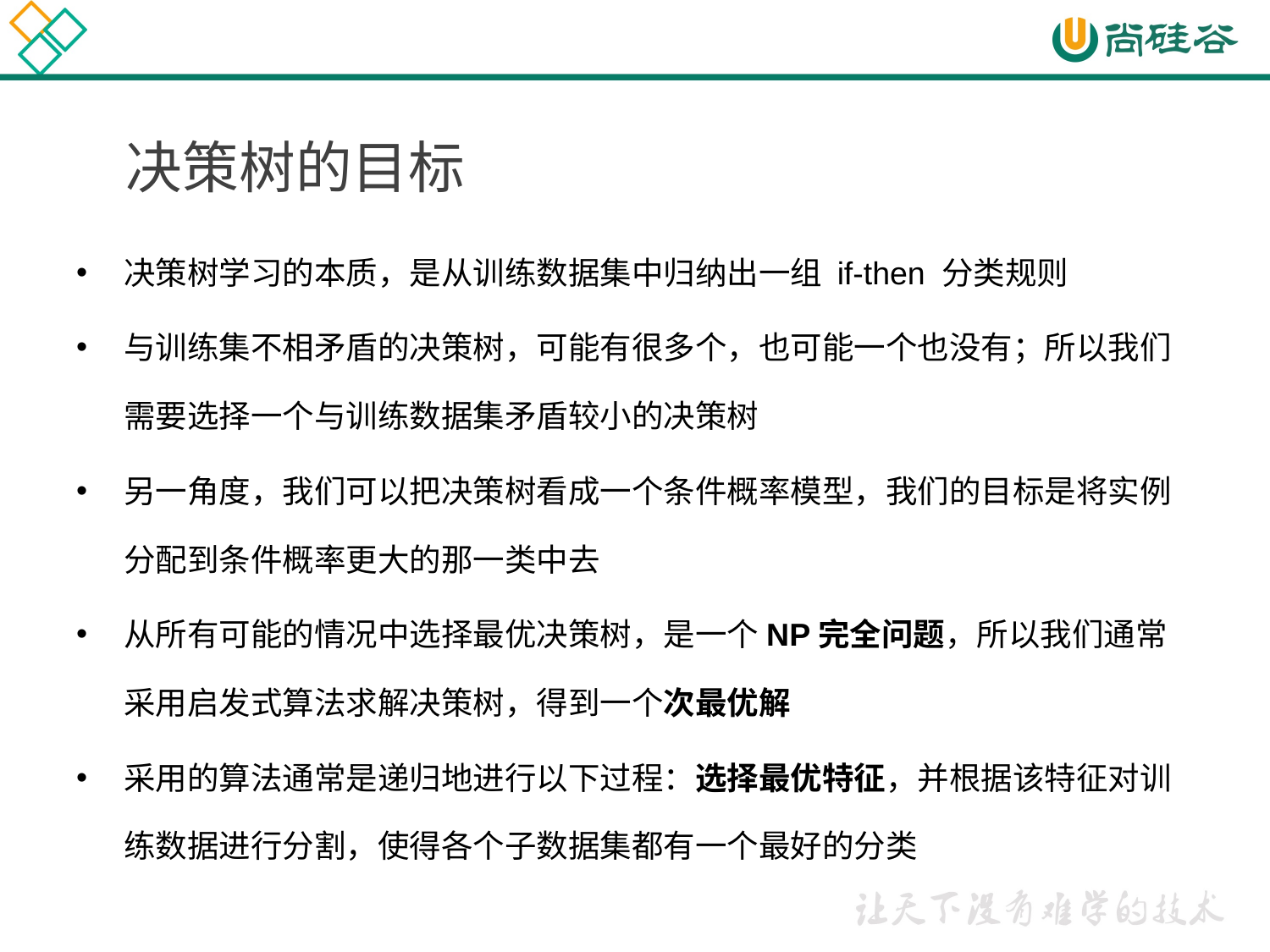

# 决策树的目标
决策树学习的本质，是从训练数据集中归纳出一组 if-then 分类规则
与训练集不相矛盾的决策树，可能有很多个，也可能一个也没有；所以我们需要选择一个与训练数据集矛盾较小的决策树
另一角度，我们可以把决策树看成一个条件概率模型，我们的目标是将实例分配到条件概率更大的那一类中去
从所有可能的情况中选择最优决策树，是一个NP完全问题，所以我们通常采用启发式算法求解决策树，得到一个次最优解
采用的算法通常是递归地进行以下过程：选择最优特征，并根据该特征对训练数据进行分割，使得各个子数据集都有一个最好的分类